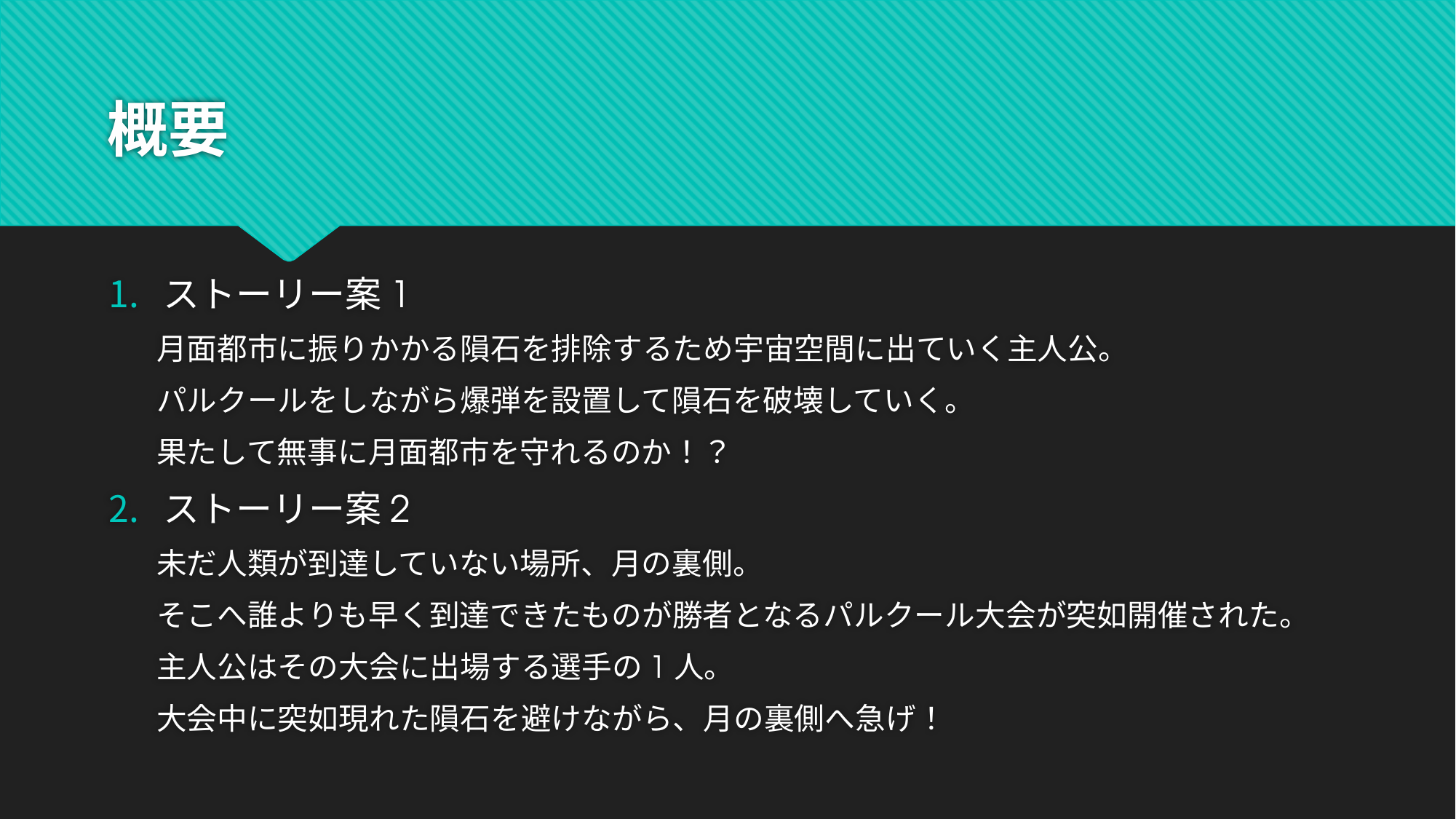

# 概要
ストーリー案1
月面都市に振りかかる隕石を排除するため宇宙空間に出ていく主人公。
パルクールをしながら爆弾を設置して隕石を破壊していく。
果たして無事に月面都市を守れるのか！？
ストーリー案2
未だ人類が到達していない場所、月の裏側。
そこへ誰よりも早く到達できたものが勝者となるパルクール大会が突如開催された。
主人公はその大会に出場する選手の1人。
大会中に突如現れた隕石を避けながら、月の裏側へ急げ！